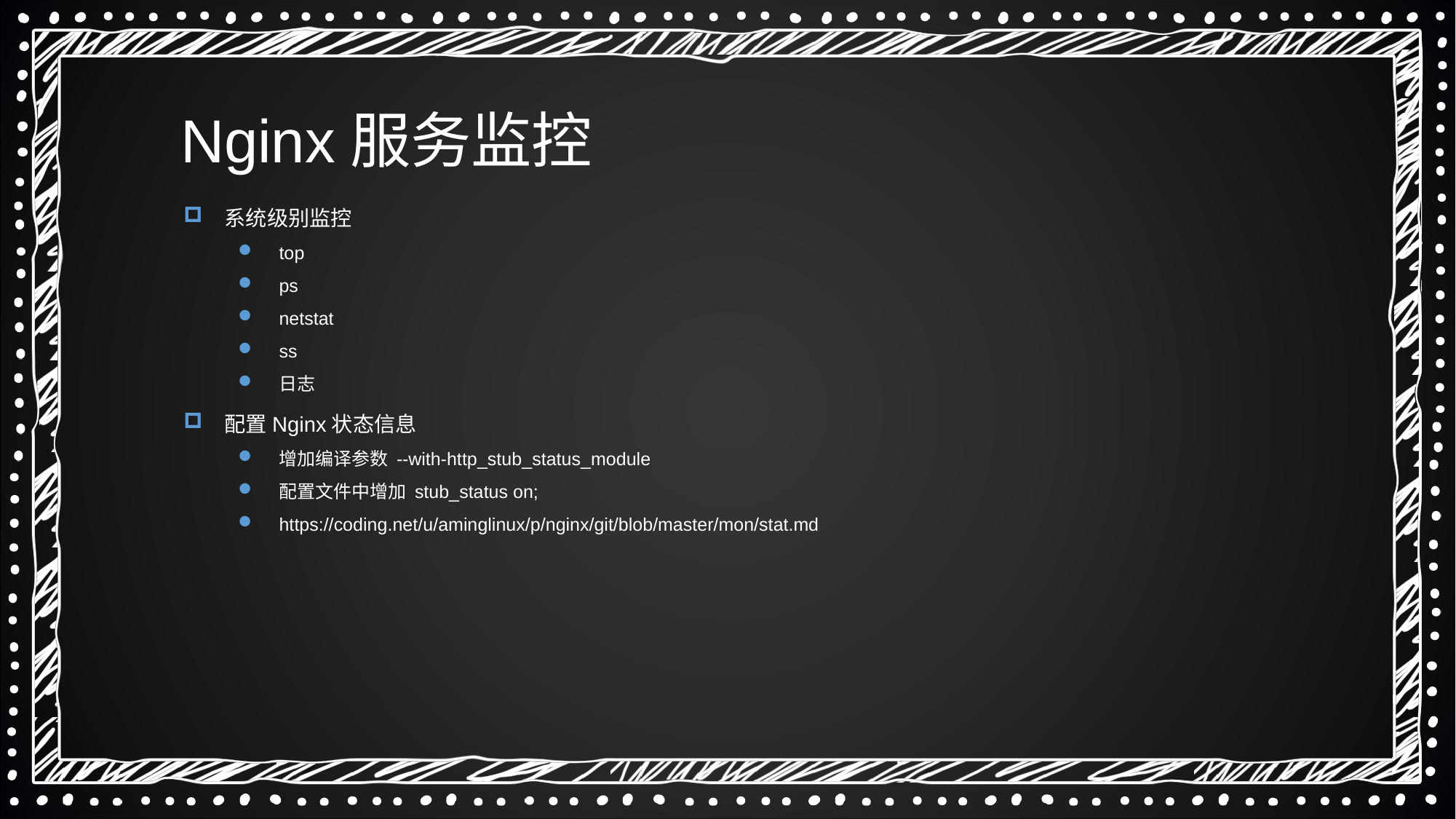

Nginx服务监控
系统级别监控
top
ps
netstat
ss
日志
配置Nginx状态信息
增加编译参数 --with-http_stub_status_module
配置文件中增加 stub_status on;
https://coding.net/u/aminglinux/p/nginx/git/blob/master/mon/stat.md